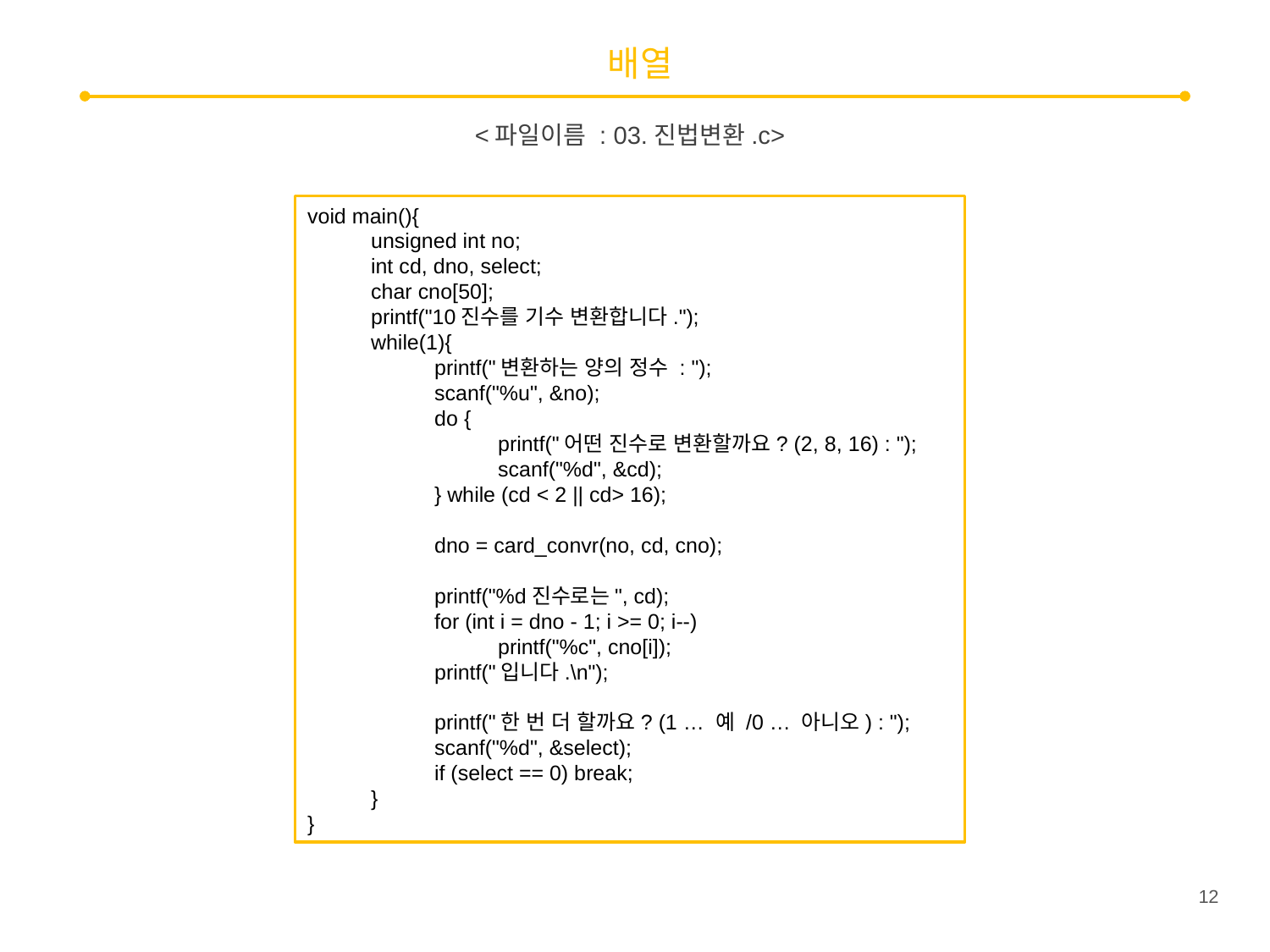

# 배열
<파일이름 : 03.진법변환.c>
void main(){
unsigned int no;
int cd, dno, select;
char cno[50];
printf("10진수를 기수 변환합니다.");
while(1){
printf("변환하는 양의 정수 : ");
scanf("%u", &no);
do {
printf("어떤 진수로 변환할까요? (2, 8, 16) : ");
scanf("%d", &cd);
} while (cd < 2 || cd> 16);

dno = card_convr(no, cd, cno);

printf("%d진수로는", cd);
for (int i = dno - 1; i >= 0; i--)
printf("%c", cno[i]);
printf("입니다.\n");

printf("한 번 더 할까요? (1 … 예 /0 … 아니오) : ");
scanf("%d", &select);
if (select == 0) break;
}
}